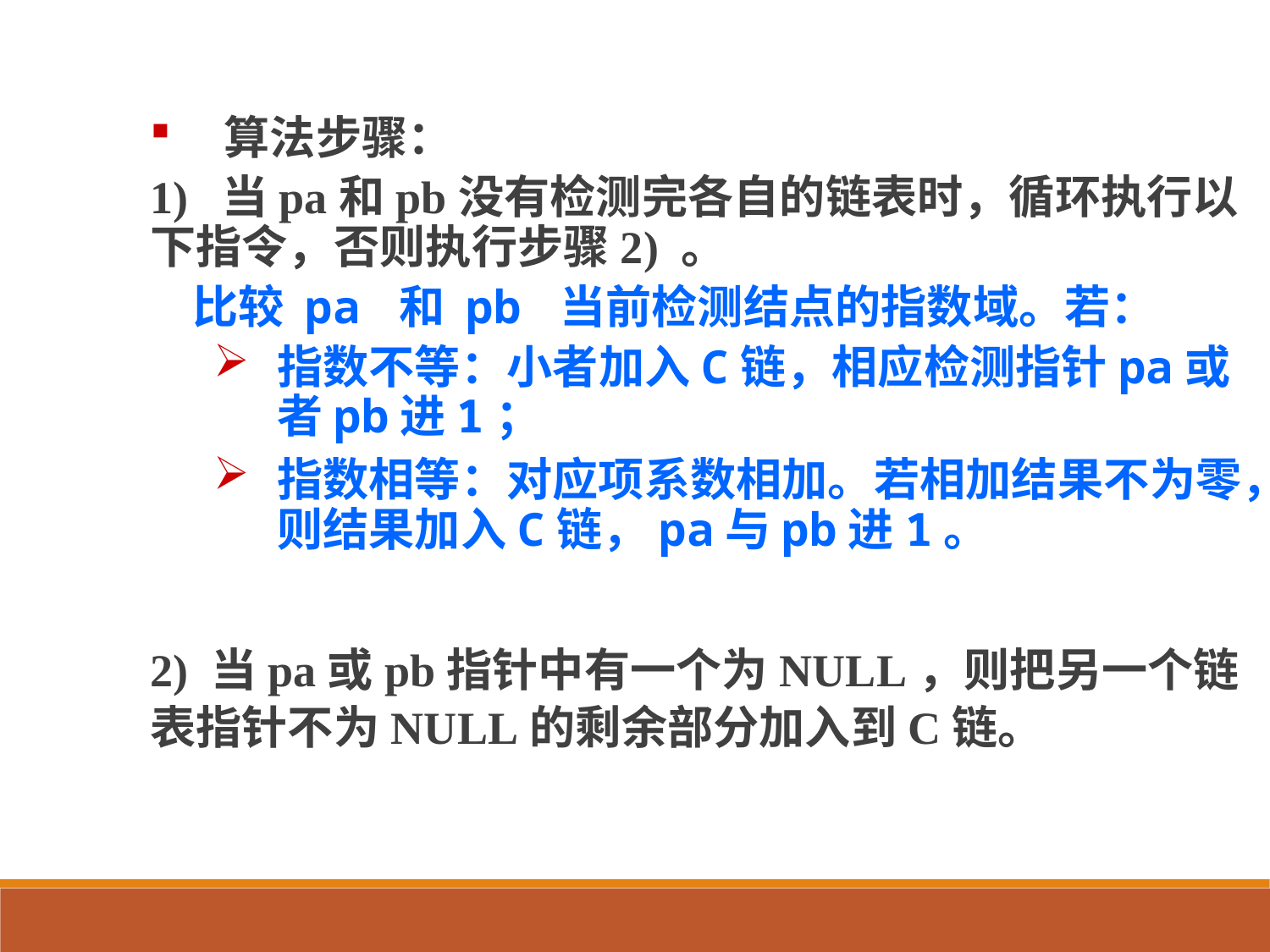

算法步骤：
1)  当pa和pb没有检测完各自的链表时，循环执行以下指令，否则执行步骤2) 。
   比较 pa 和 pb 当前检测结点的指数域。若：
指数不等：小者加入C链，相应检测指针pa或者pb进1；
指数相等：对应项系数相加。若相加结果不为零，则结果加入C链，pa与pb进1。

2) 当pa或pb指针中有一个为NULL，则把另一个链表指针不为NULL的剩余部分加入到C链。